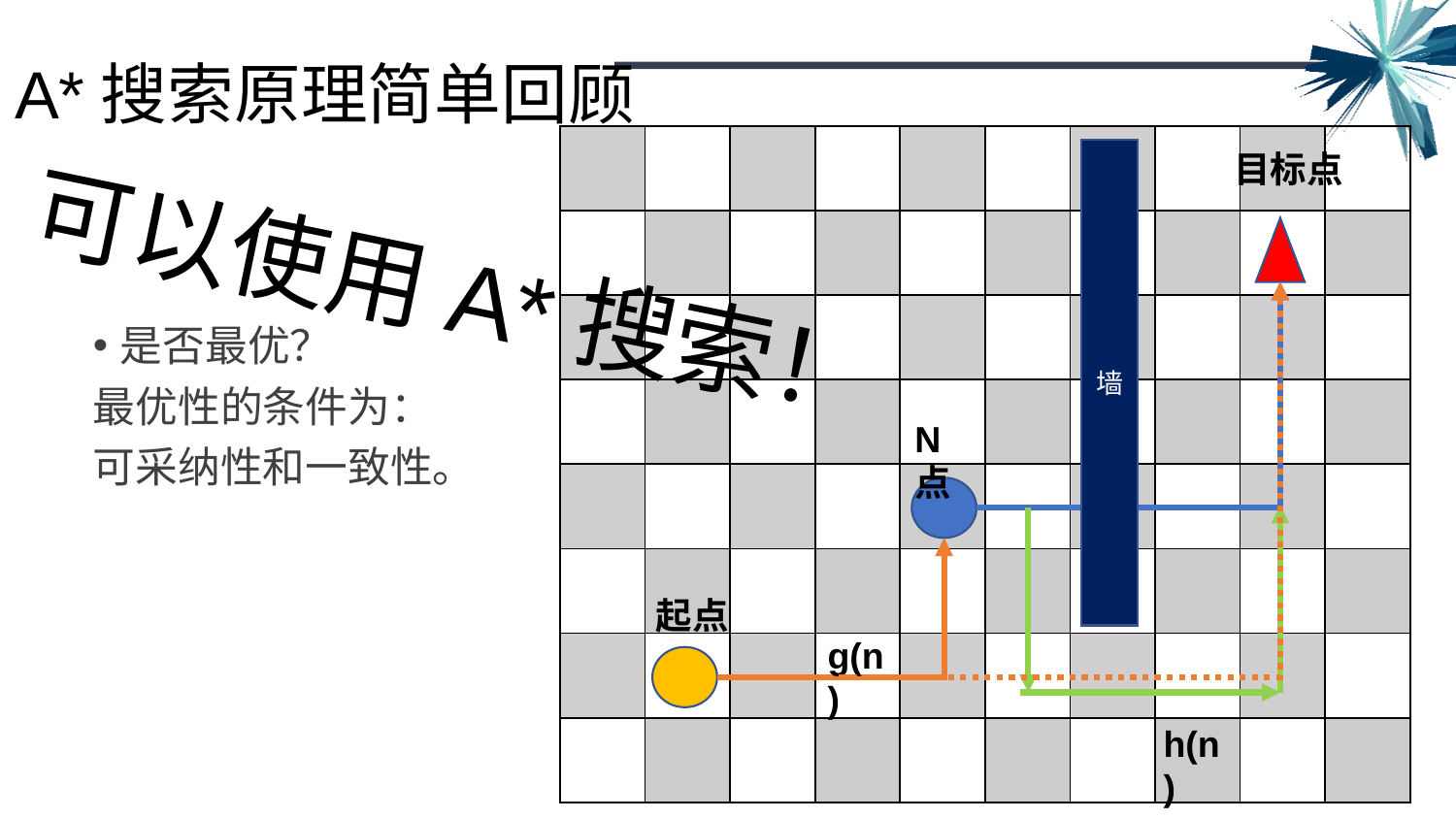

# A*搜索原理简单回顾
墙
目标点
可以使用A*搜索！

是否最优？
最优性的条件为：
可采纳性和一致性。
N点

起点
g(n)

h(n)